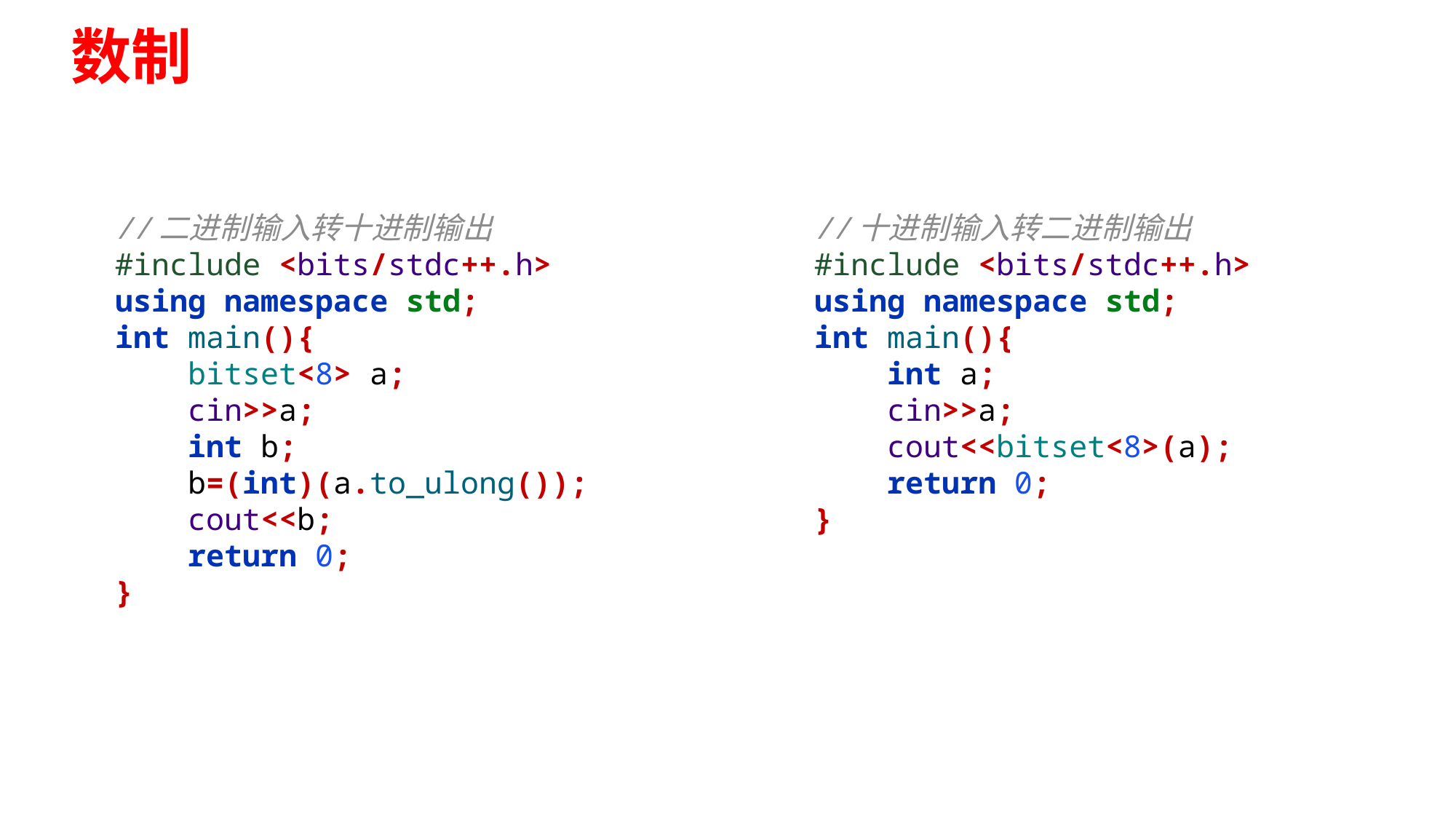

数制

//十进制输入转二进制输出
#include <bits/stdc++.h>
using namespace std;
int main(){
    int a;
    cin>>a;
    cout<<bitset<8>(a);
    return 0;
}
//二进制输入转十进制输出
#include <bits/stdc++.h>
using namespace std;
int main(){
    bitset<8> a;
    cin>>a;
    int b;
    b=(int)(a.to_ulong());
    cout<<b;
    return 0;
}